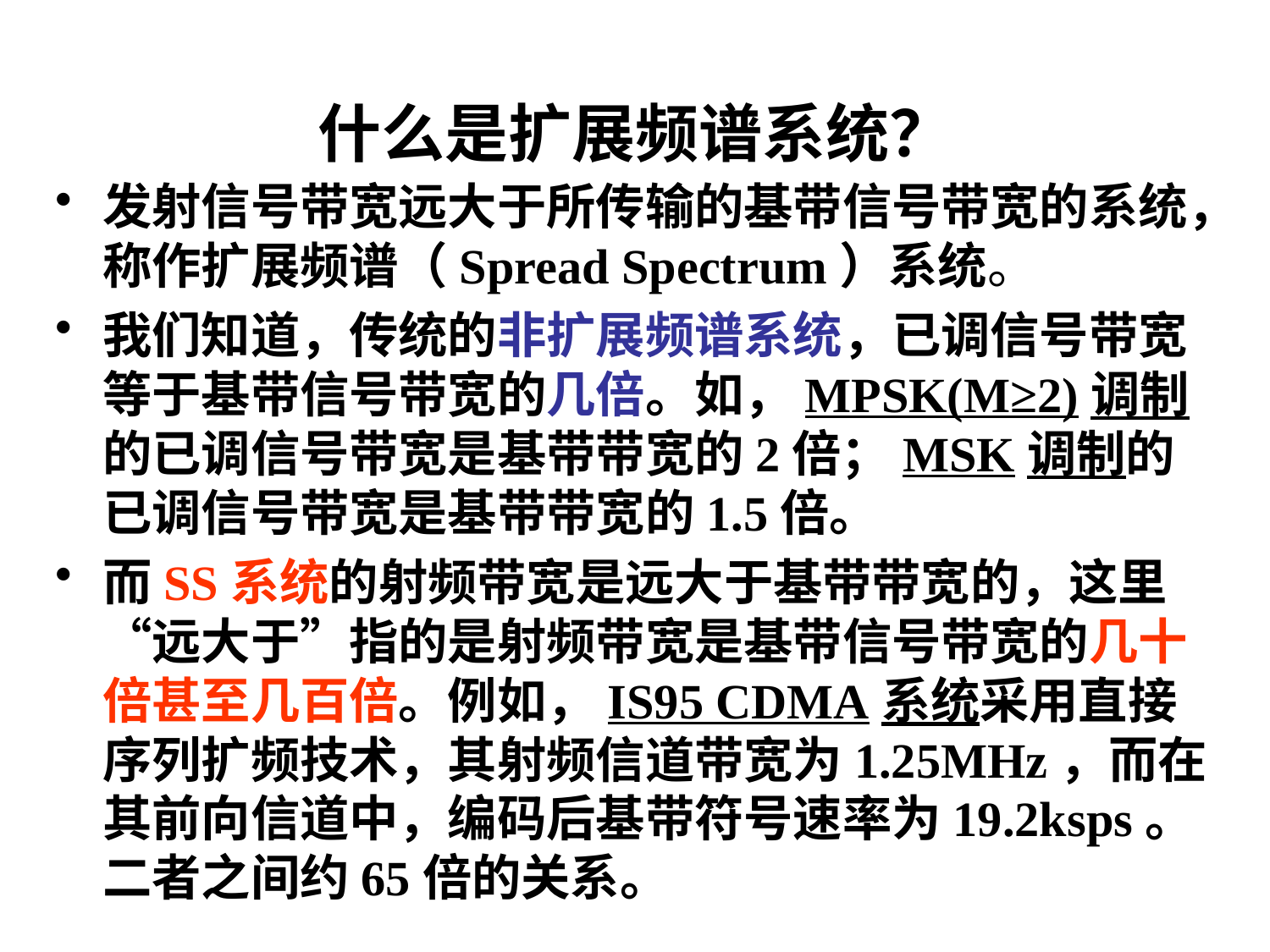

# 什么是扩展频谱系统？
发射信号带宽远大于所传输的基带信号带宽的系统，称作扩展频谱（Spread Spectrum）系统。
我们知道，传统的非扩展频谱系统，已调信号带宽等于基带信号带宽的几倍。如，MPSK(M≥2)调制的已调信号带宽是基带带宽的2倍；MSK调制的已调信号带宽是基带带宽的1.5倍。
而SS系统的射频带宽是远大于基带带宽的，这里“远大于”指的是射频带宽是基带信号带宽的几十倍甚至几百倍。例如，IS95 CDMA系统采用直接序列扩频技术，其射频信道带宽为1.25MHz，而在其前向信道中，编码后基带符号速率为19.2ksps。二者之间约65倍的关系。